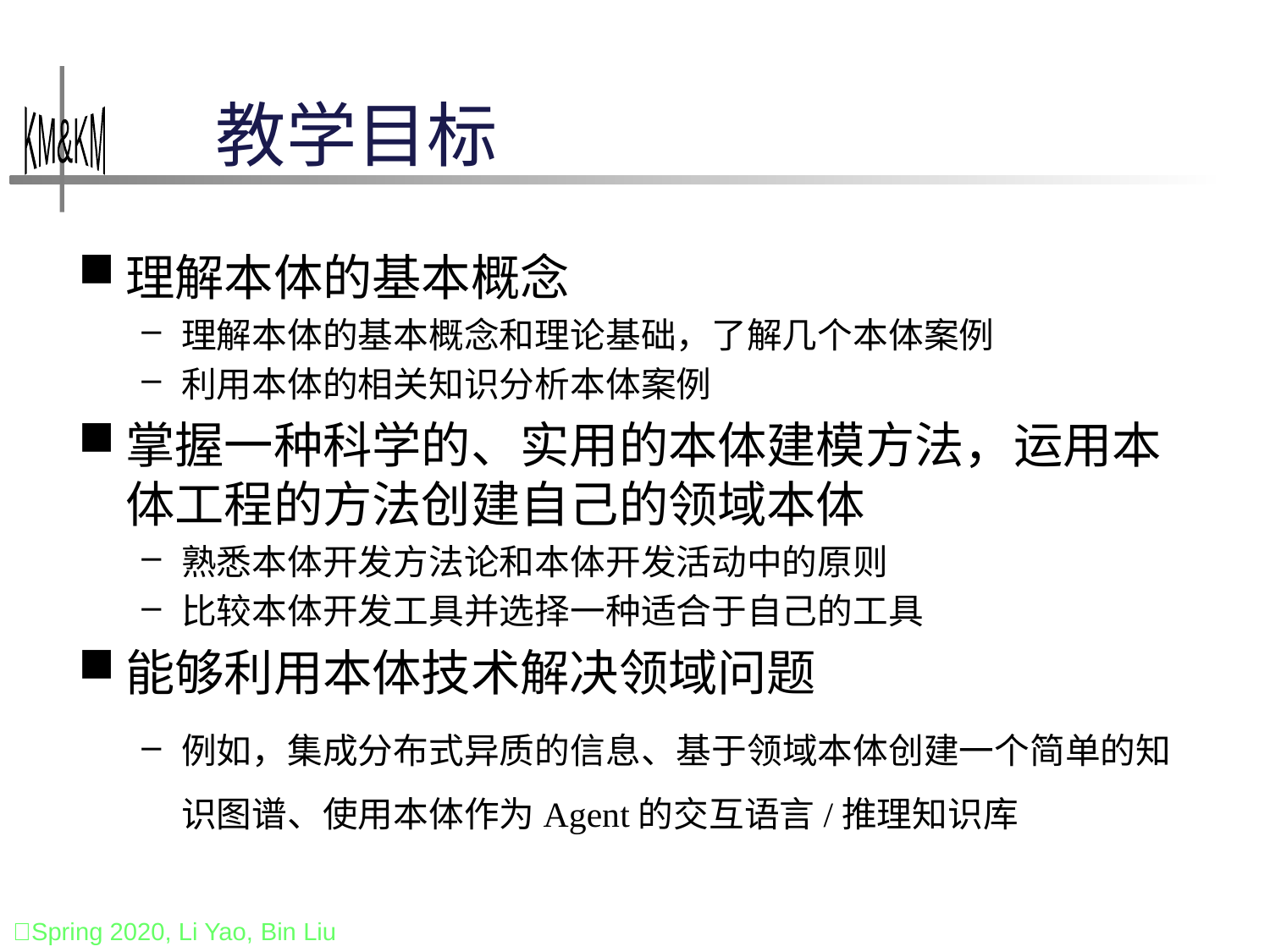

# 教学目标
理解本体的基本概念
理解本体的基本概念和理论基础，了解几个本体案例
利用本体的相关知识分析本体案例
掌握一种科学的、实用的本体建模方法，运用本体工程的方法创建自己的领域本体
熟悉本体开发方法论和本体开发活动中的原则
比较本体开发工具并选择一种适合于自己的工具
能够利用本体技术解决领域问题
例如，集成分布式异质的信息、基于领域本体创建一个简单的知识图谱、使用本体作为Agent的交互语言/推理知识库